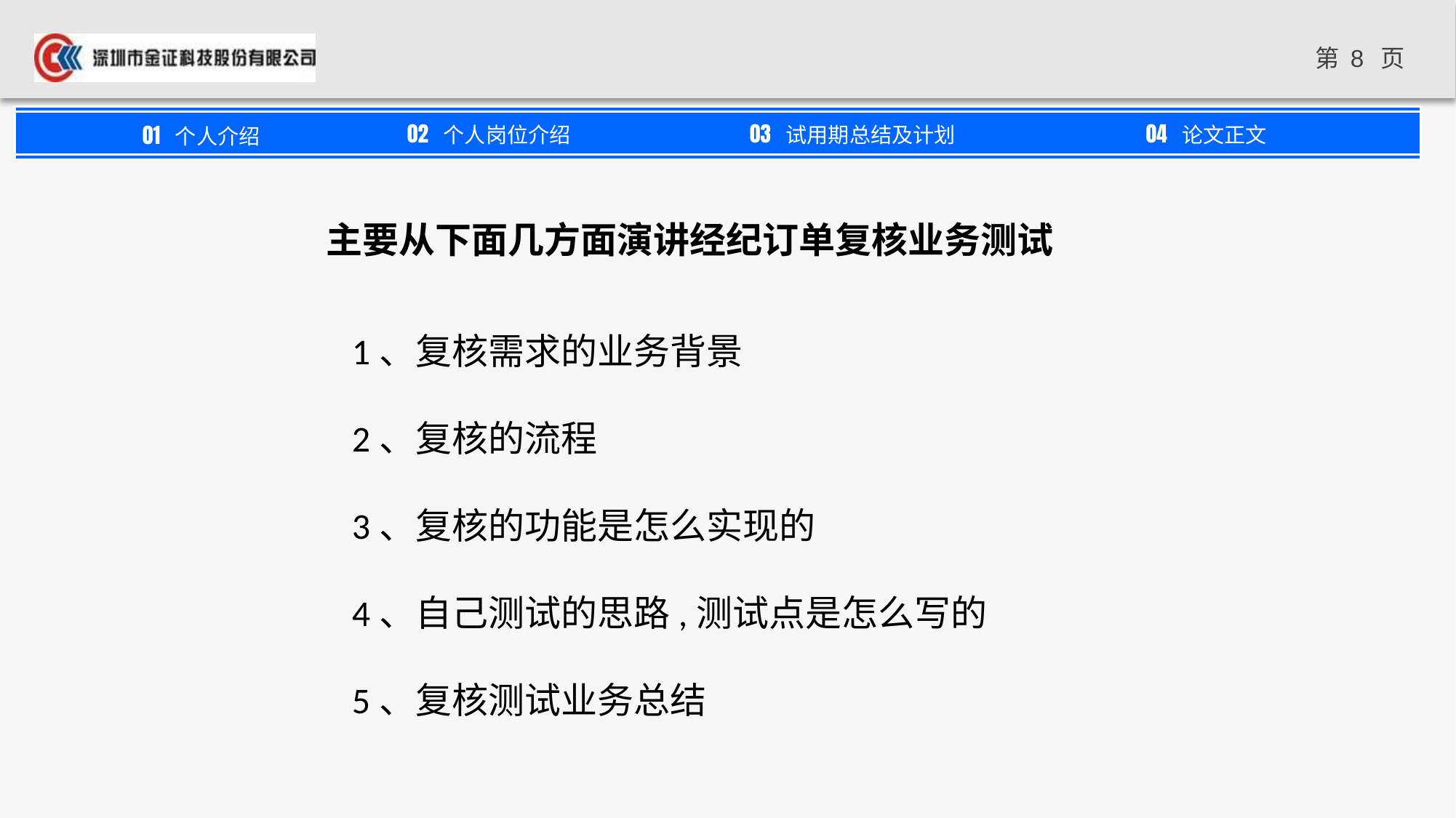

主要从下面几方面演讲经纪订单复核业务测试
1、复核需求的业务背景

2、复核的流程

3、复核的功能是怎么实现的

4、自己测试的思路,测试点是怎么写的

5、复核测试业务总结